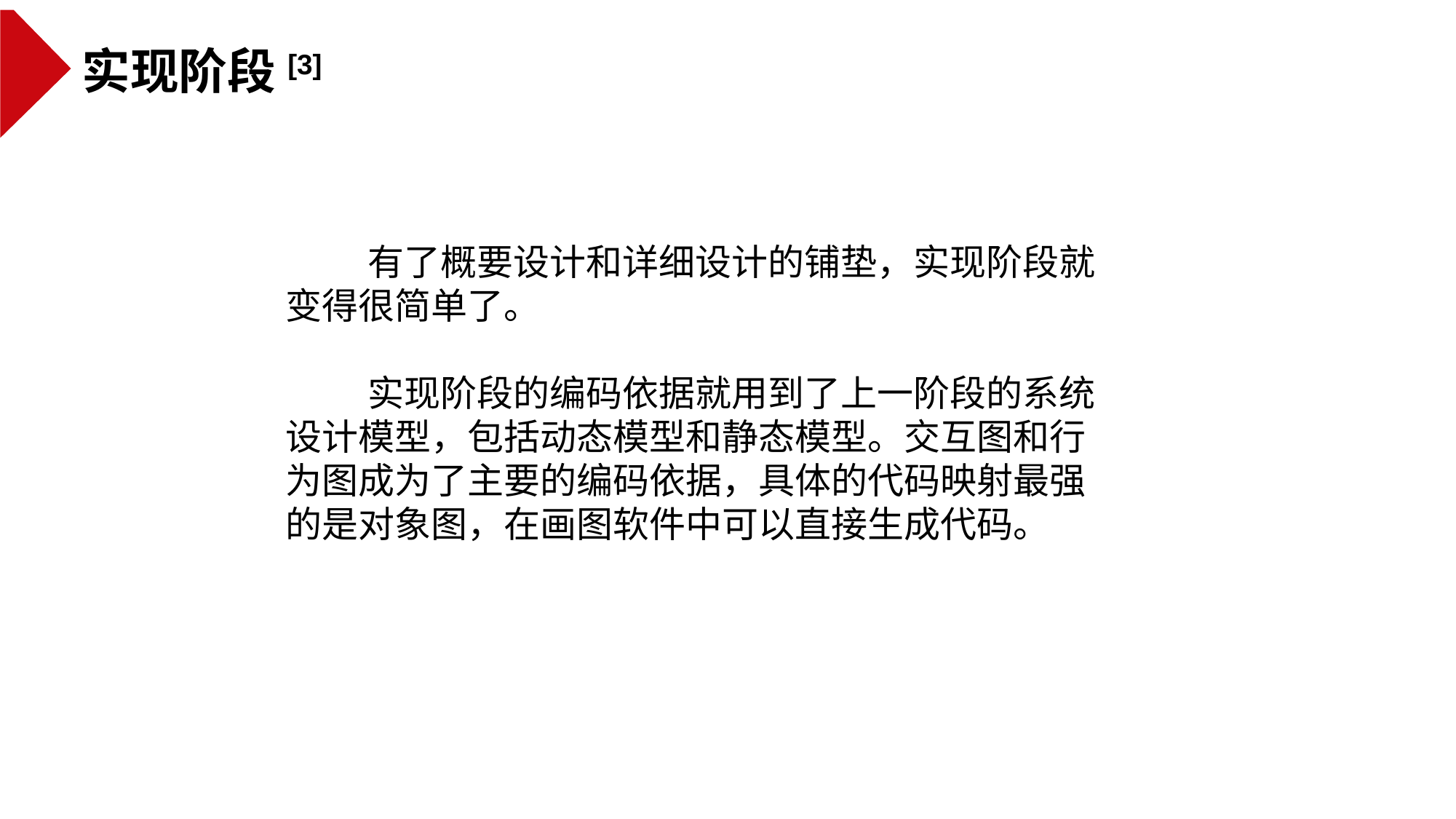

实现阶段[3]
         有了概要设计和详细设计的铺垫，实现阶段就变得很简单了。

         实现阶段的编码依据就用到了上一阶段的系统设计模型，包括动态模型和静态模型。交互图和行为图成为了主要的编码依据，具体的代码映射最强的是对象图，在画图软件中可以直接生成代码。